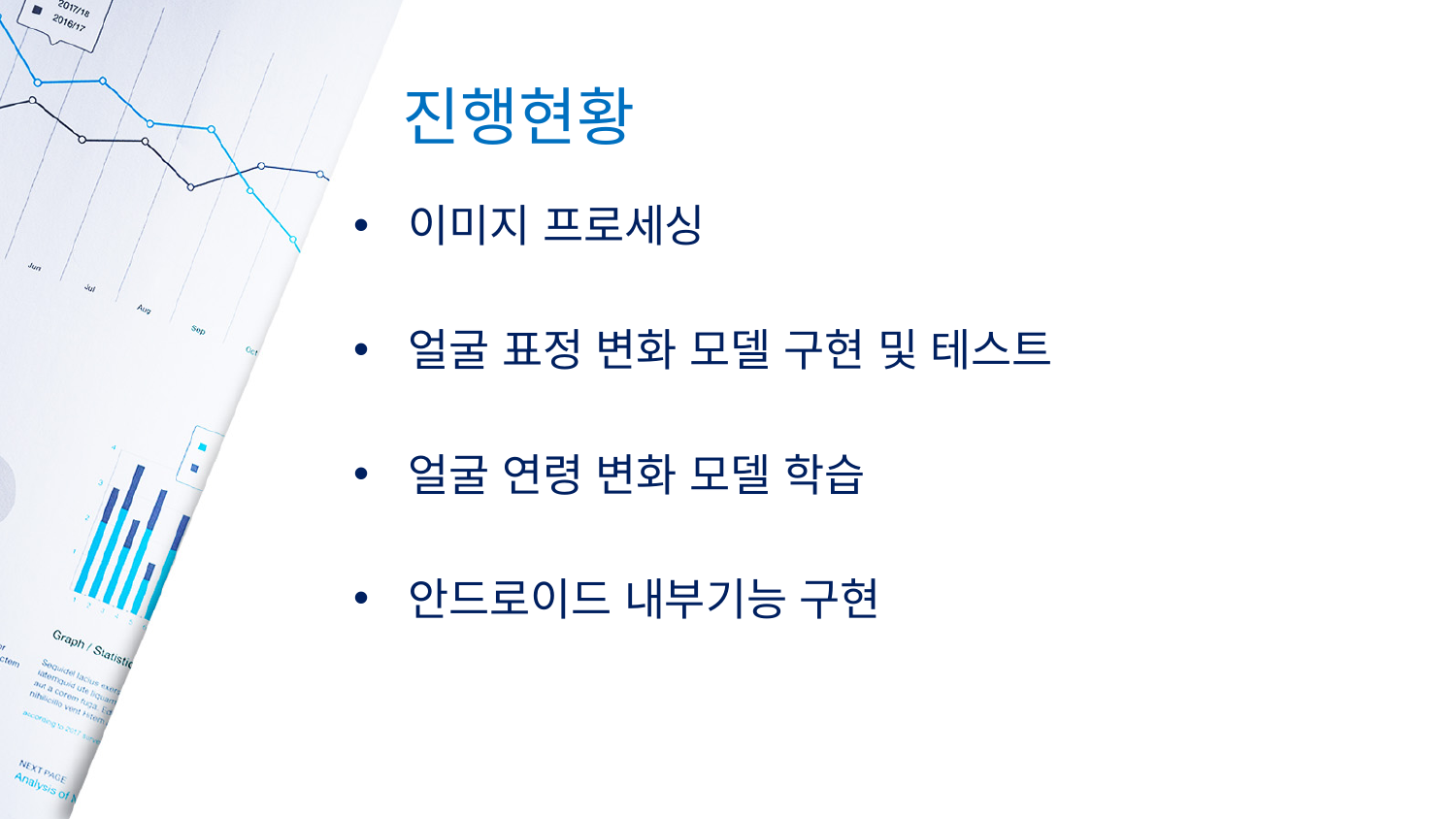

# 진행현황
이미지 프로세싱

얼굴 표정 변화 모델 구현 및 테스트

얼굴 연령 변화 모델 학습

안드로이드 내부기능 구현